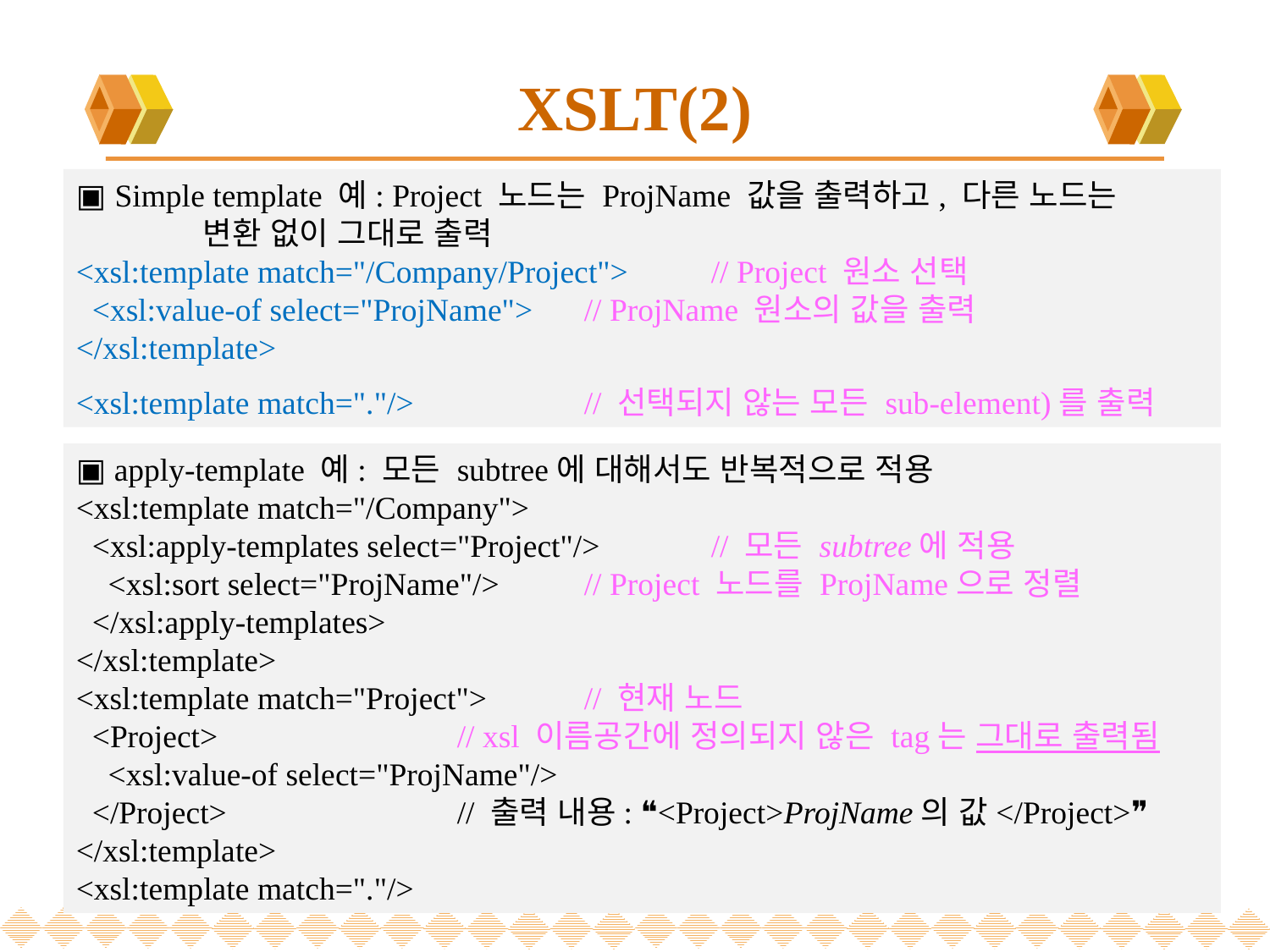

# XSLT(2)
▣ Simple template 예: Project 노드는 ProjName 값을 출력하고, 다른 노드는
	변환 없이 그대로 출력
<xsl:template match="/Company/Project">	// Project 원소 선택
  <xsl:value-of select="ProjName">	// ProjName 원소의 값을 출력
</xsl:template>

<xsl:template match="."/>		// 선택되지 않는 모든 sub-element)를 출력
▣ apply-template 예: 모든 subtree에 대해서도 반복적으로 적용
<xsl:template match="/Company">
  <xsl:apply-templates select="Project"/>	// 모든 subtree에 적용
    <xsl:sort select="ProjName"/>	// Project 노드를 ProjName으로 정렬
  </xsl:apply-templates>
</xsl:template>
<xsl:template match="Project">	// 현재 노드
  <Project> 		// xsl 이름공간에 정의되지 않은 tag는 그대로 출력됨
    <xsl:value-of select="ProjName"/>
  </Project>		// 출력 내용: ❝<Project>ProjName의 값</Project>❞
</xsl:template>
<xsl:template match="."/>